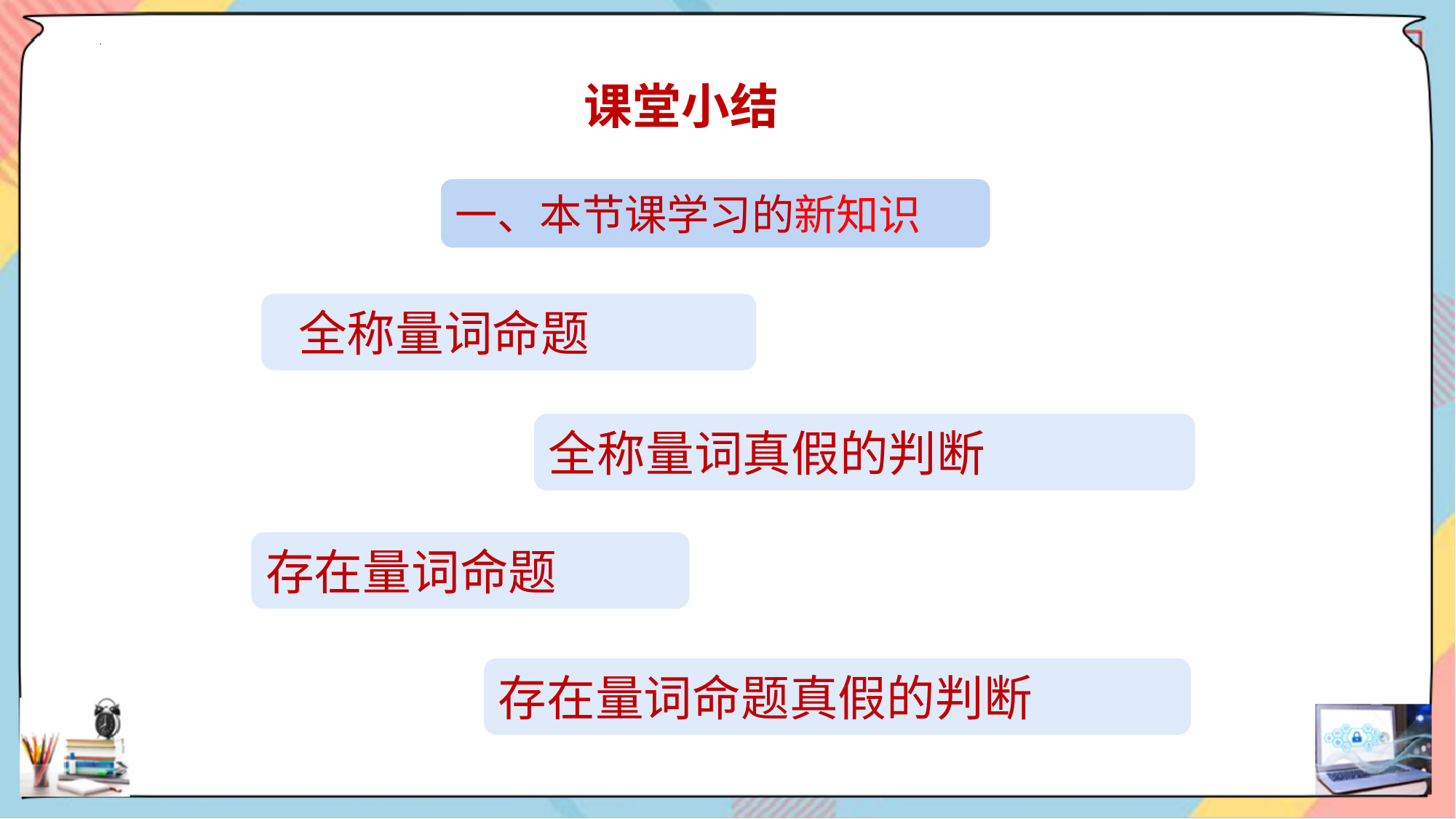

课堂小结
一、本节课学习的新知识
 全称量词命题
全称量词真假的判断
存在量词命题
存在量词命题真假的判断